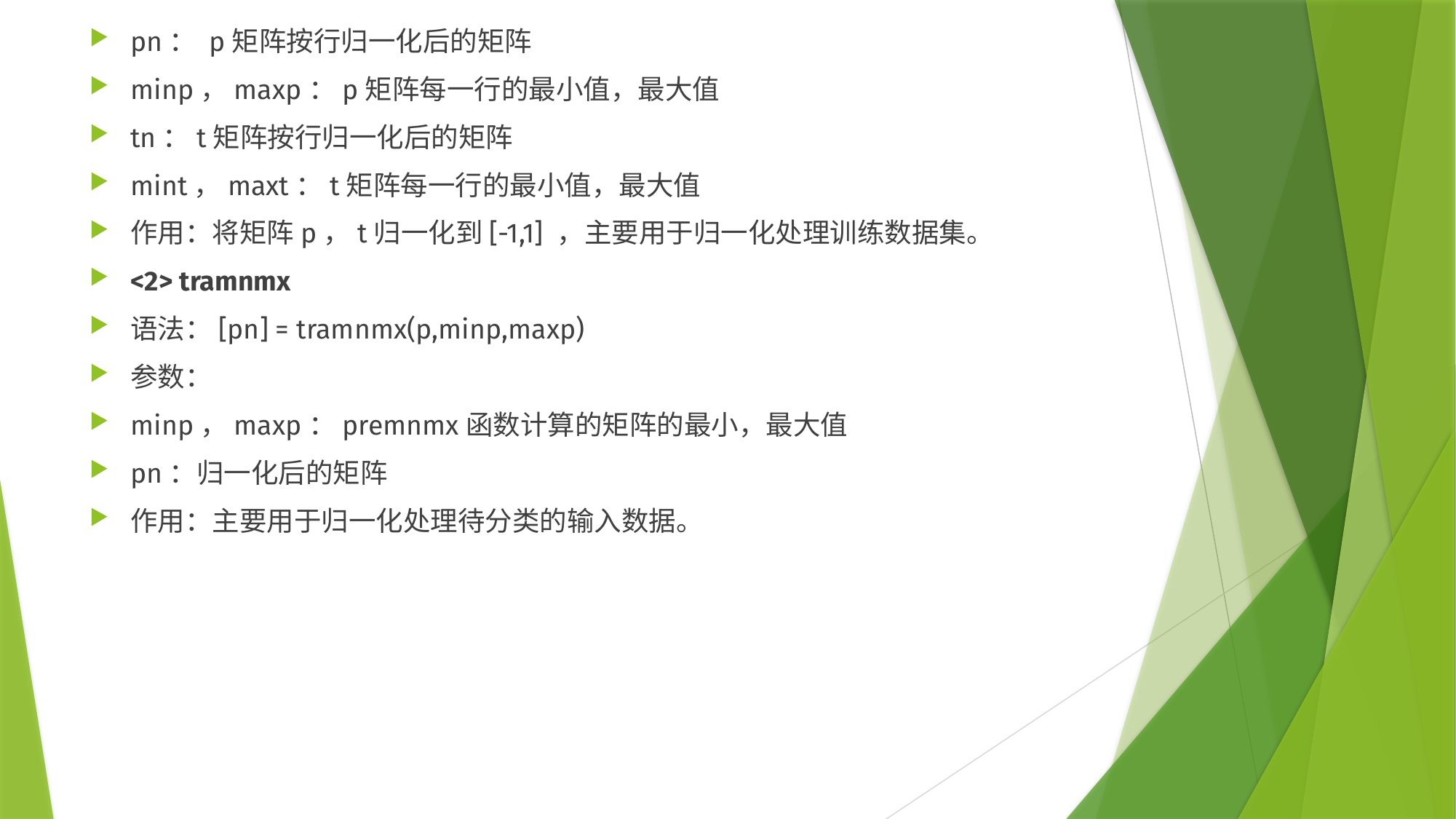

pn： p矩阵按行归一化后的矩阵
minp，maxp：p矩阵每一行的最小值，最大值
tn：t矩阵按行归一化后的矩阵
mint，maxt：t矩阵每一行的最小值，最大值
作用：将矩阵p，t归一化到[-1,1] ，主要用于归一化处理训练数据集。
<2> tramnmx
语法：[pn] = tramnmx(p,minp,maxp)
参数：
minp，maxp：premnmx函数计算的矩阵的最小，最大值
pn：归一化后的矩阵
作用：主要用于归一化处理待分类的输入数据。